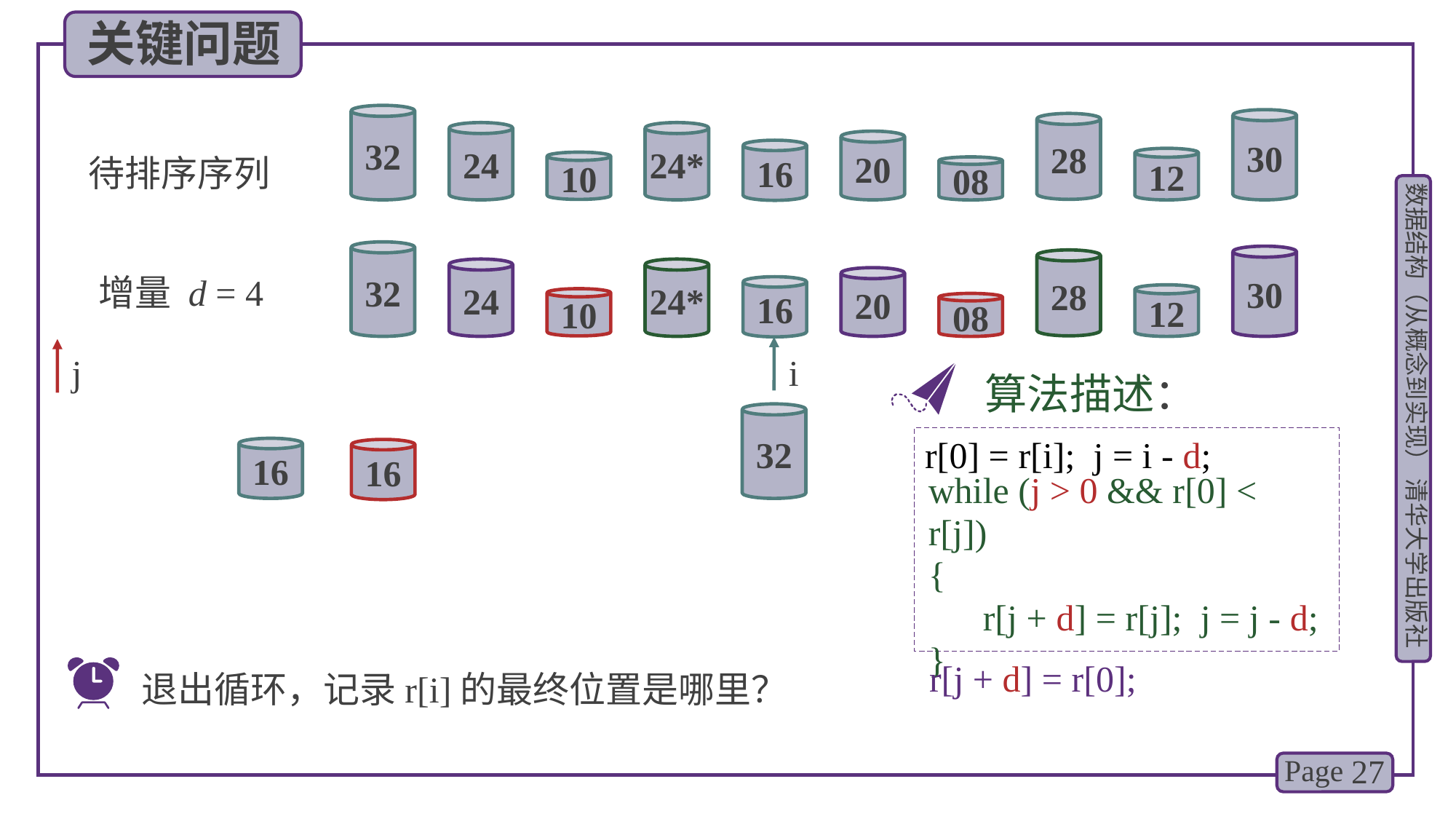

关键问题

32
16
12
30
24
20
28
24*
待排序序列
10
08
32
30
28
24
24*
增量 d = 4
20
16
12
10
08

i

j
算法描述：

32
r[0] = r[i];  j = i - d;

16
16
while (j > 0 && r[0] < r[j])
{
      r[j + d] = r[j];  j = j - d;
}
退出循环，记录r[i]的最终位置是哪里？

r[j + d] = r[0];